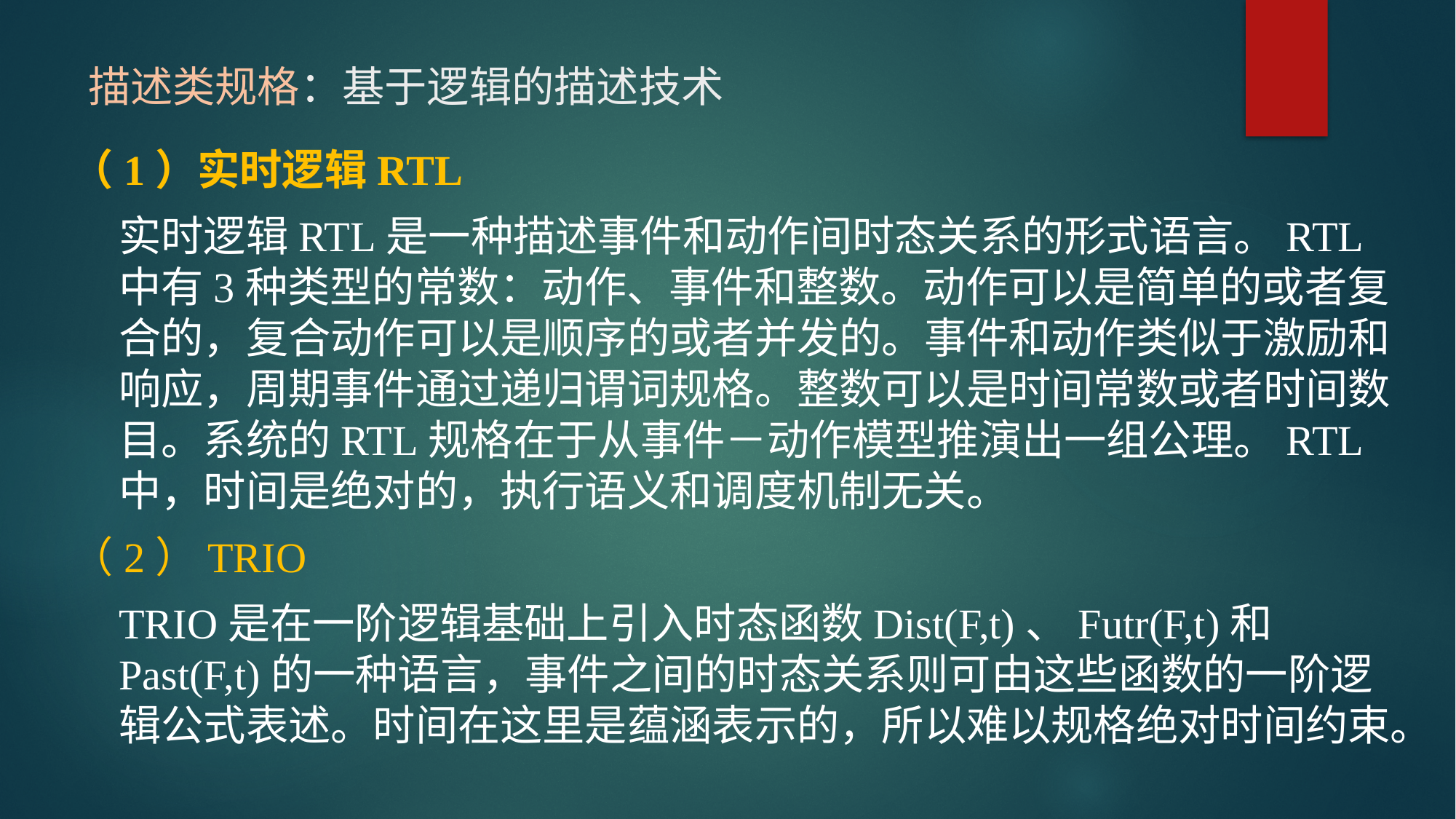

# 描述类规格：基于逻辑的描述技术
（1）实时逻辑RTL
实时逻辑RTL是一种描述事件和动作间时态关系的形式语言。RTL中有3种类型的常数：动作、事件和整数。动作可以是简单的或者复合的，复合动作可以是顺序的或者并发的。事件和动作类似于激励和响应，周期事件通过递归谓词规格。整数可以是时间常数或者时间数目。系统的RTL规格在于从事件－动作模型推演出一组公理。RTL中，时间是绝对的，执行语义和调度机制无关。
（2）TRIO
TRIO是在一阶逻辑基础上引入时态函数Dist(F,t)、Futr(F,t)和Past(F,t)的一种语言，事件之间的时态关系则可由这些函数的一阶逻辑公式表述。时间在这里是蕴涵表示的，所以难以规格绝对时间约束。